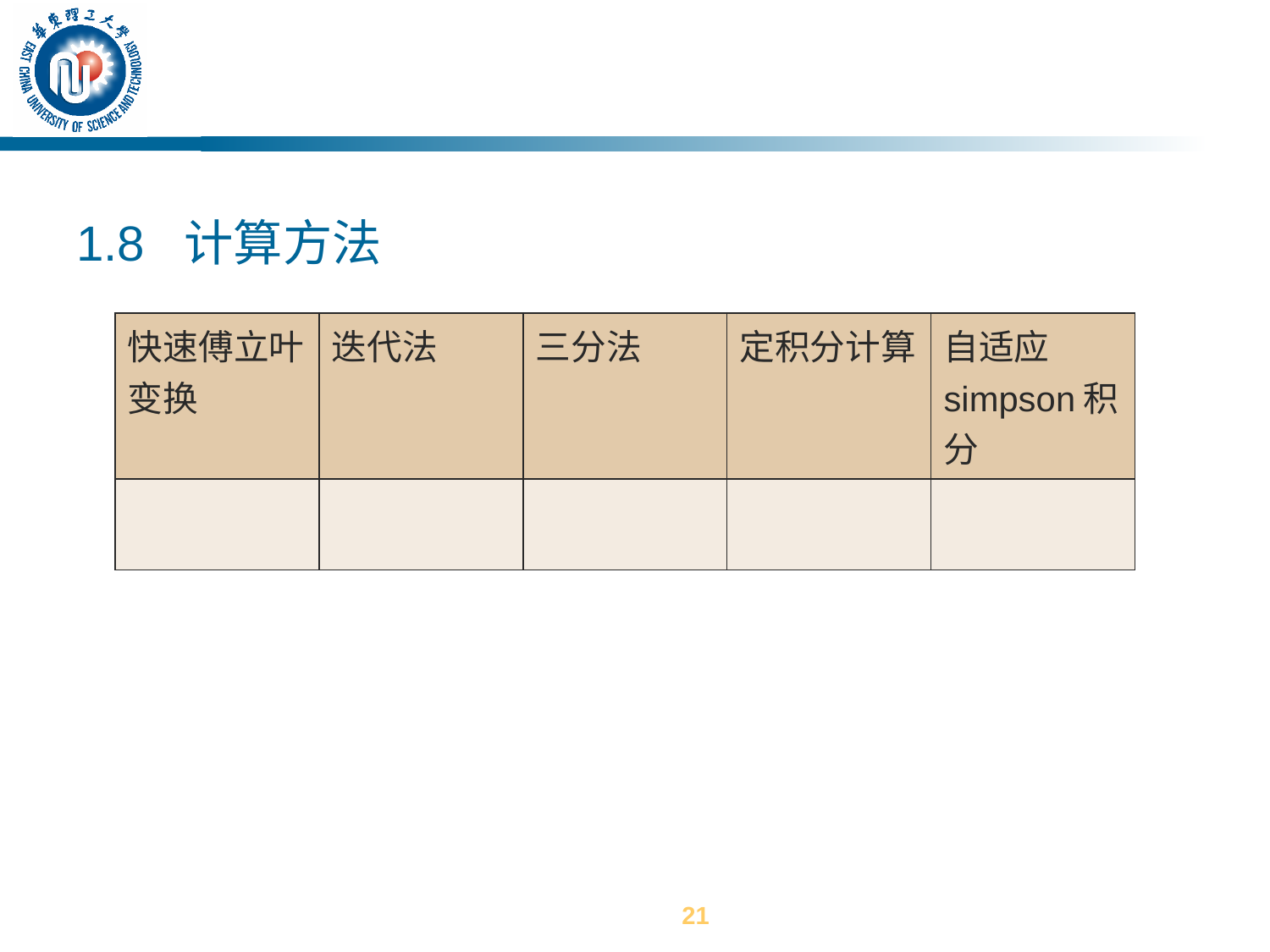

1.8  计算方法
| 快速傅立叶变换 | 迭代法 | 三分法 | 定积分计算 | 自适应simpson积分 |
| --- | --- | --- | --- | --- |
|  |  |  |  |  |